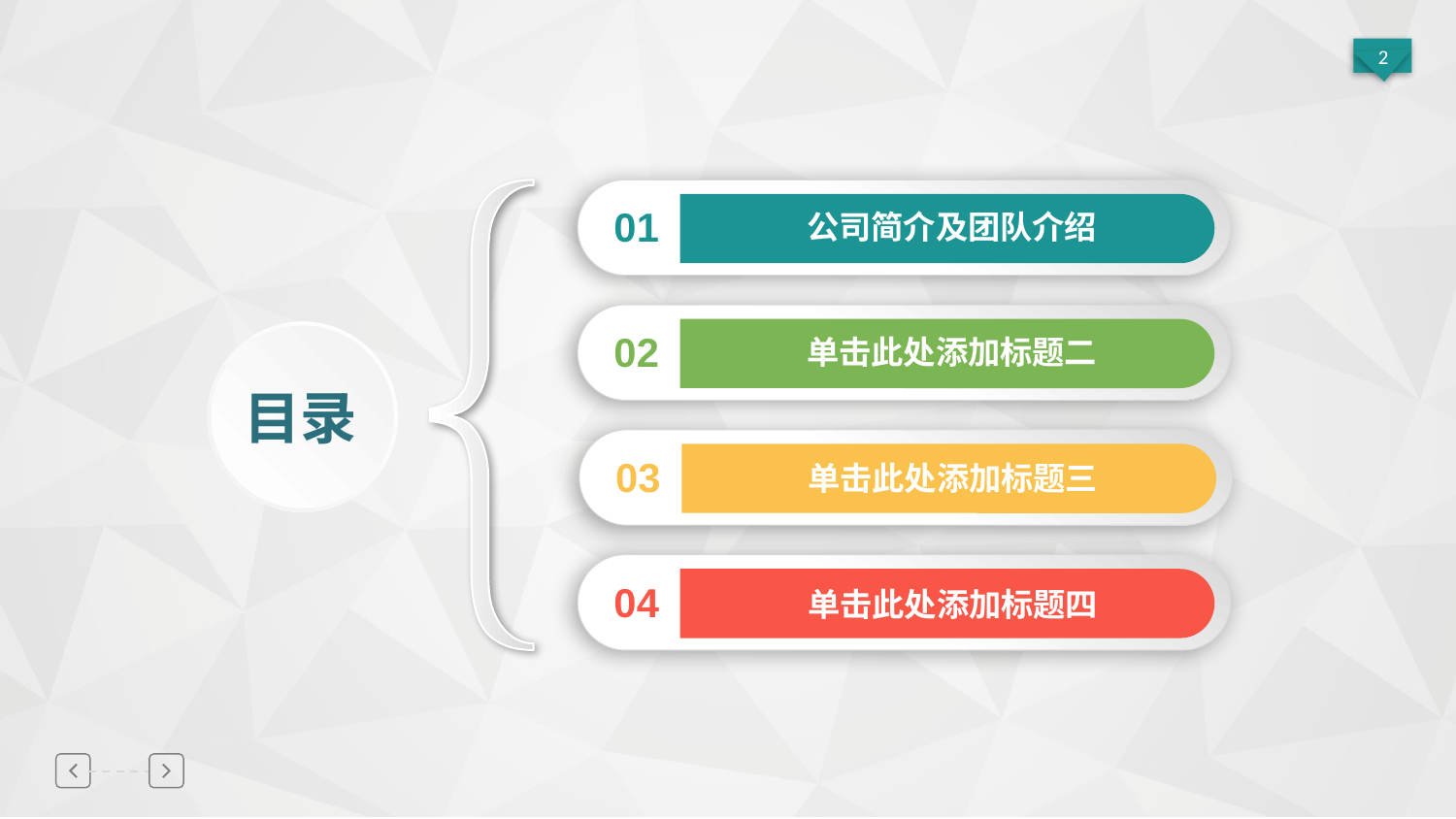

01
公司简介及团队介绍

02
单击此处添加标题二

目录

03
单击此处添加标题三

04
单击此处添加标题四